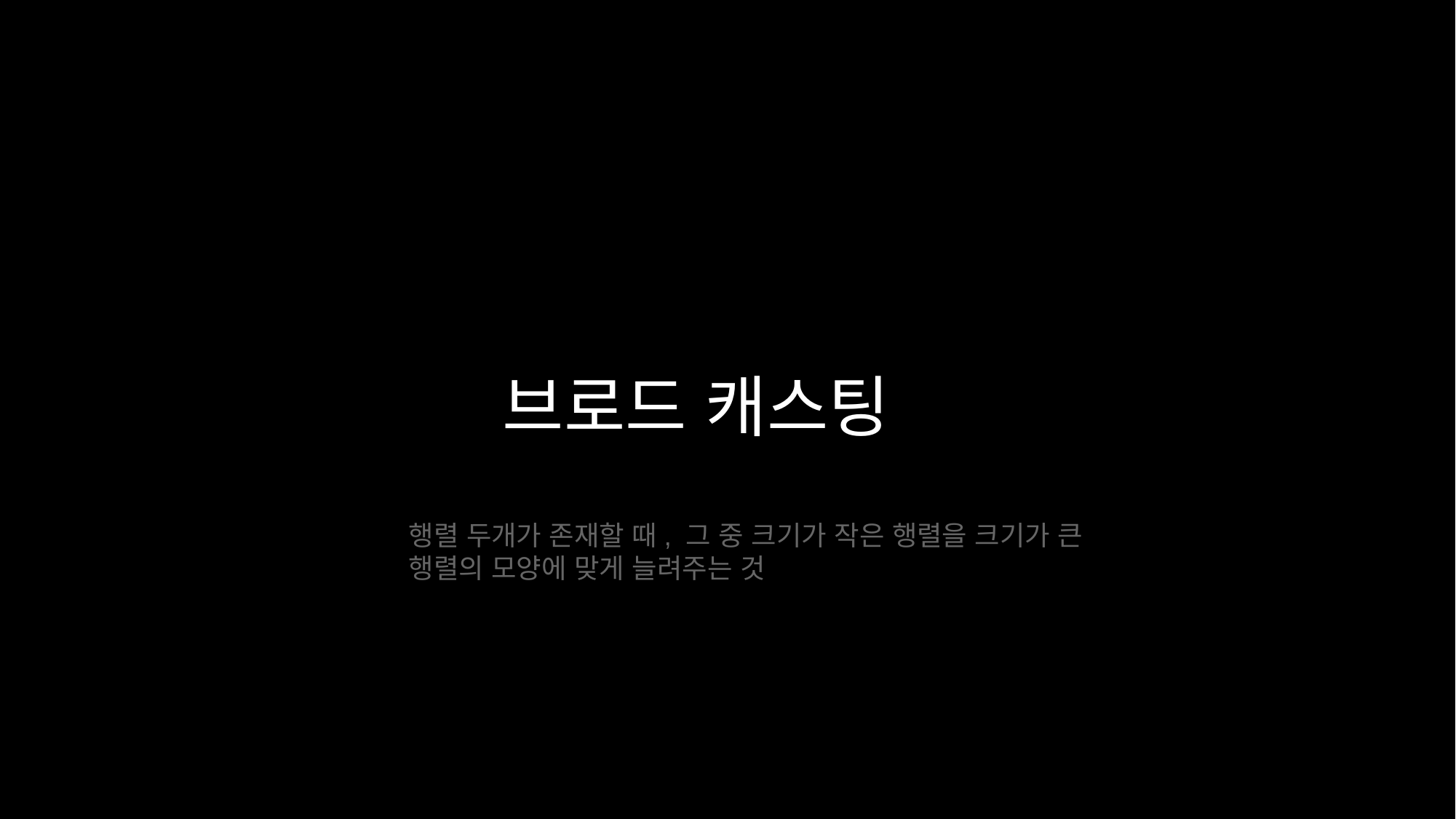

# 브로드 캐스팅
행렬 두개가 존재할 때, 그 중 크기가 작은 행렬을 크기가 큰 행렬의 모양에 맞게 늘려주는 것